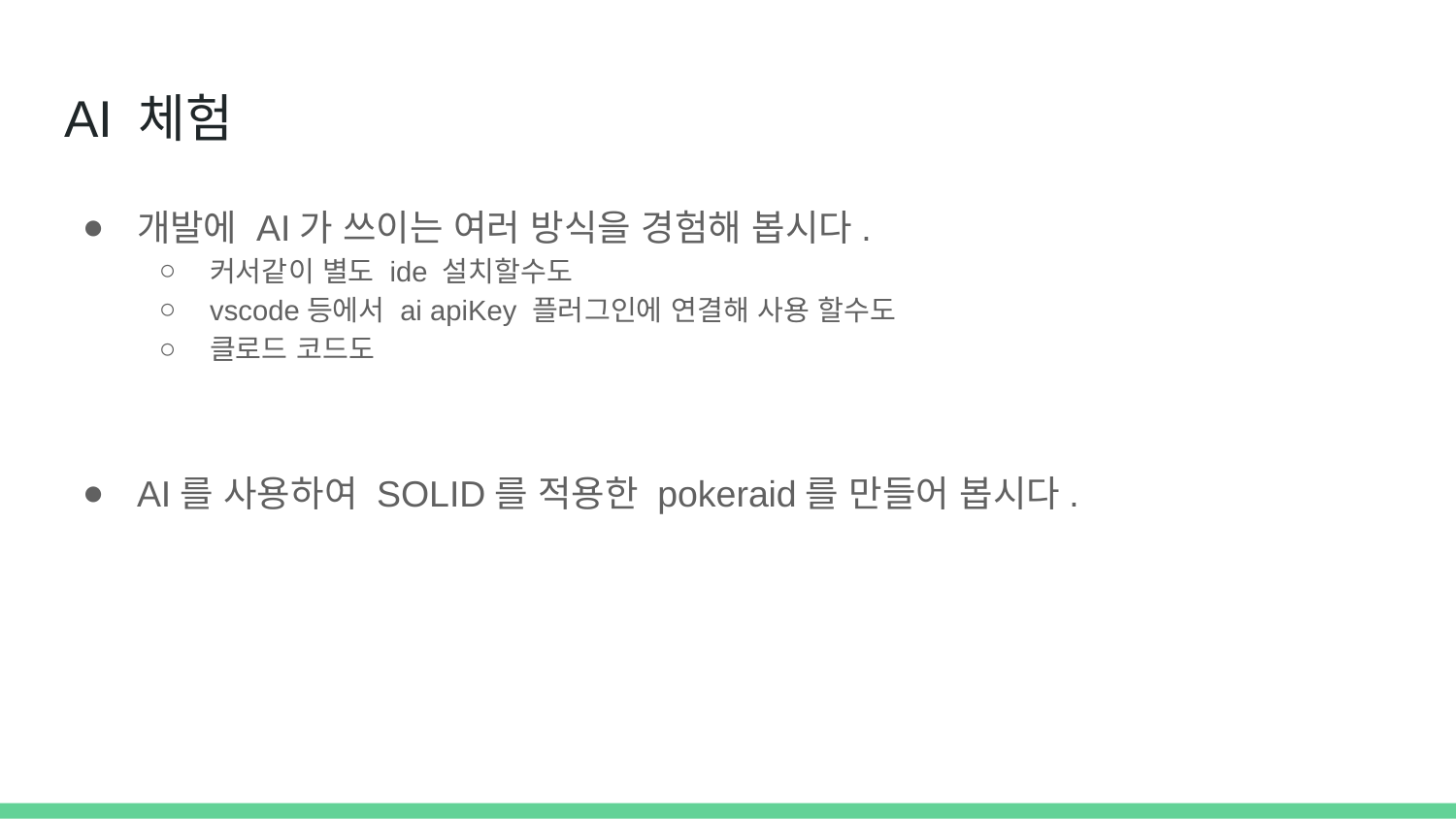

# AI 체험
개발에 AI가 쓰이는 여러 방식을 경험해 봅시다.
커서같이 별도 ide 설치할수도
vscode등에서 ai apiKey 플러그인에 연결해 사용 할수도
클로드 코드도

AI를 사용하여 SOLID를 적용한 pokeraid를 만들어 봅시다.